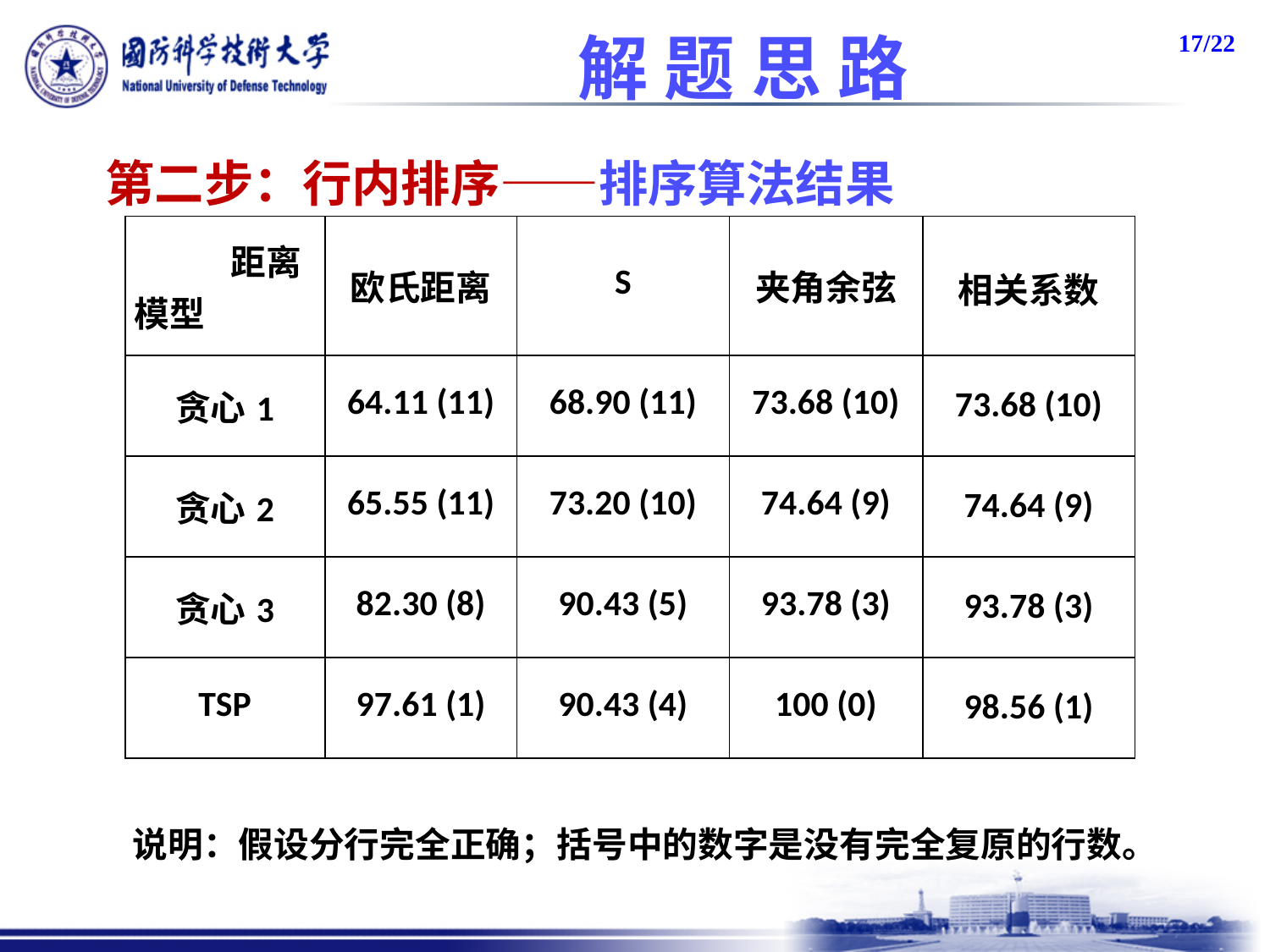

# 解 题 思 路
     第二步：行内排序——排序算法结果

| 距离 模型 | 欧氏距离 | S | 夹角余弦 | 相关系数 |
| --- | --- | --- | --- | --- |
| 贪心1 | 64.11 (11) | 68.90 (11) | 73.68 (10) | 73.68 (10) |
| 贪心2 | 65.55 (11) | 73.20 (10) | 74.64 (9) | 74.64 (9) |
| 贪心3 | 82.30 (8) | 90.43 (5) | 93.78 (3) | 93.78 (3) |
| TSP | 97.61 (1) | 90.43 (4) | 100 (0) | 98.56 (1) |
说明：假设分行完全正确；括号中的数字是没有完全复原的行数。